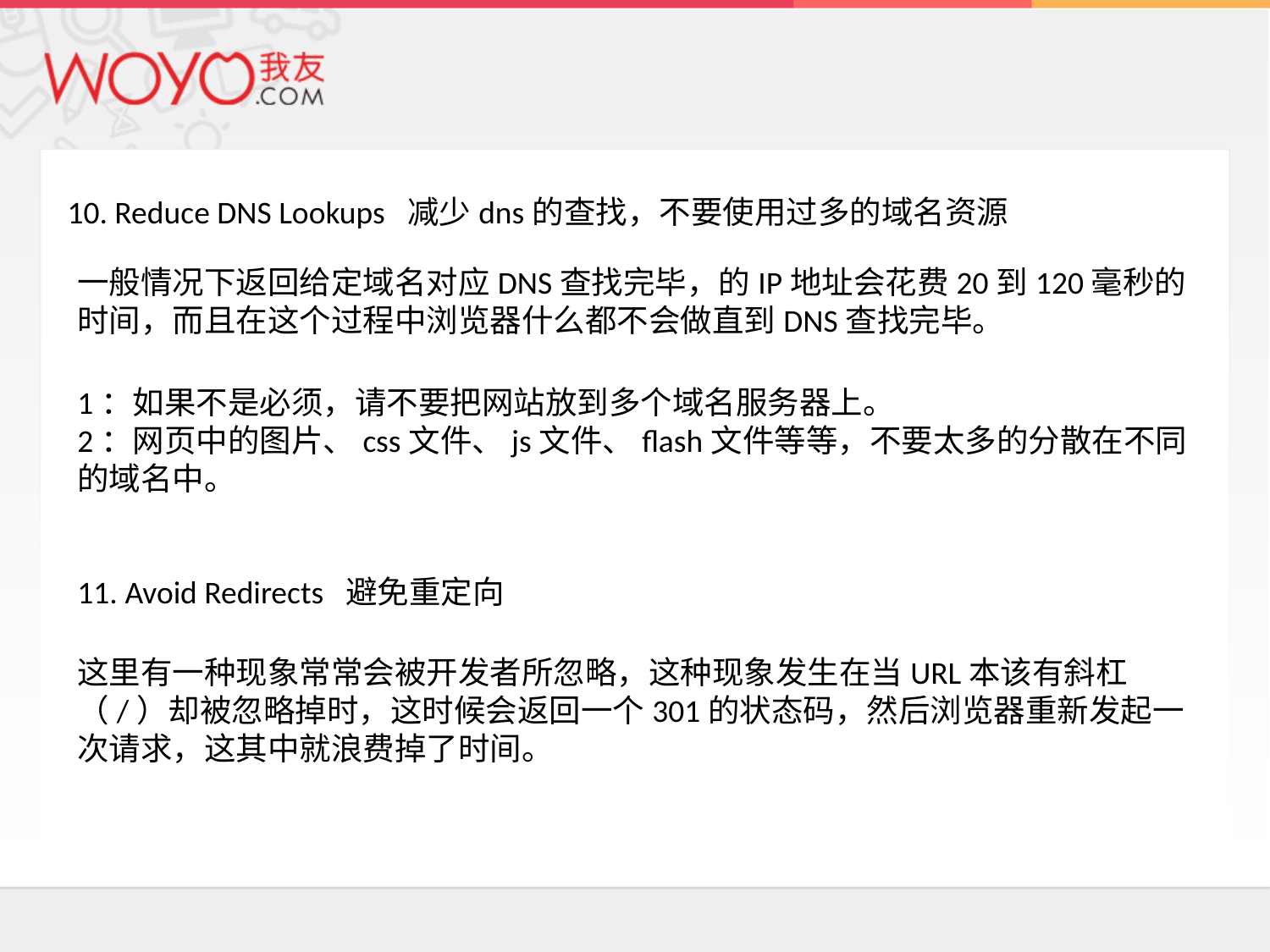

#
10. Reduce DNS Lookups  减少dns的查找，不要使用过多的域名资源
一般情况下返回给定域名对应DNS查找完毕，的IP地址会花费20到120毫秒的时间，而且在这个过程中浏览器什么都不会做直到DNS查找完毕。
1：如果不是必须，请不要把网站放到多个域名服务器上。
2：网页中的图片、css文件、js文件、flash文件等等，不要太多的分散在不同的域名中。
11. Avoid Redirects  避免重定向
这里有一种现象常常会被开发者所忽略，这种现象发生在当URL本该有斜杠（/）却被忽略掉时，这时候会返回一个301的状态码，然后浏览器重新发起一次请求，这其中就浪费掉了时间。